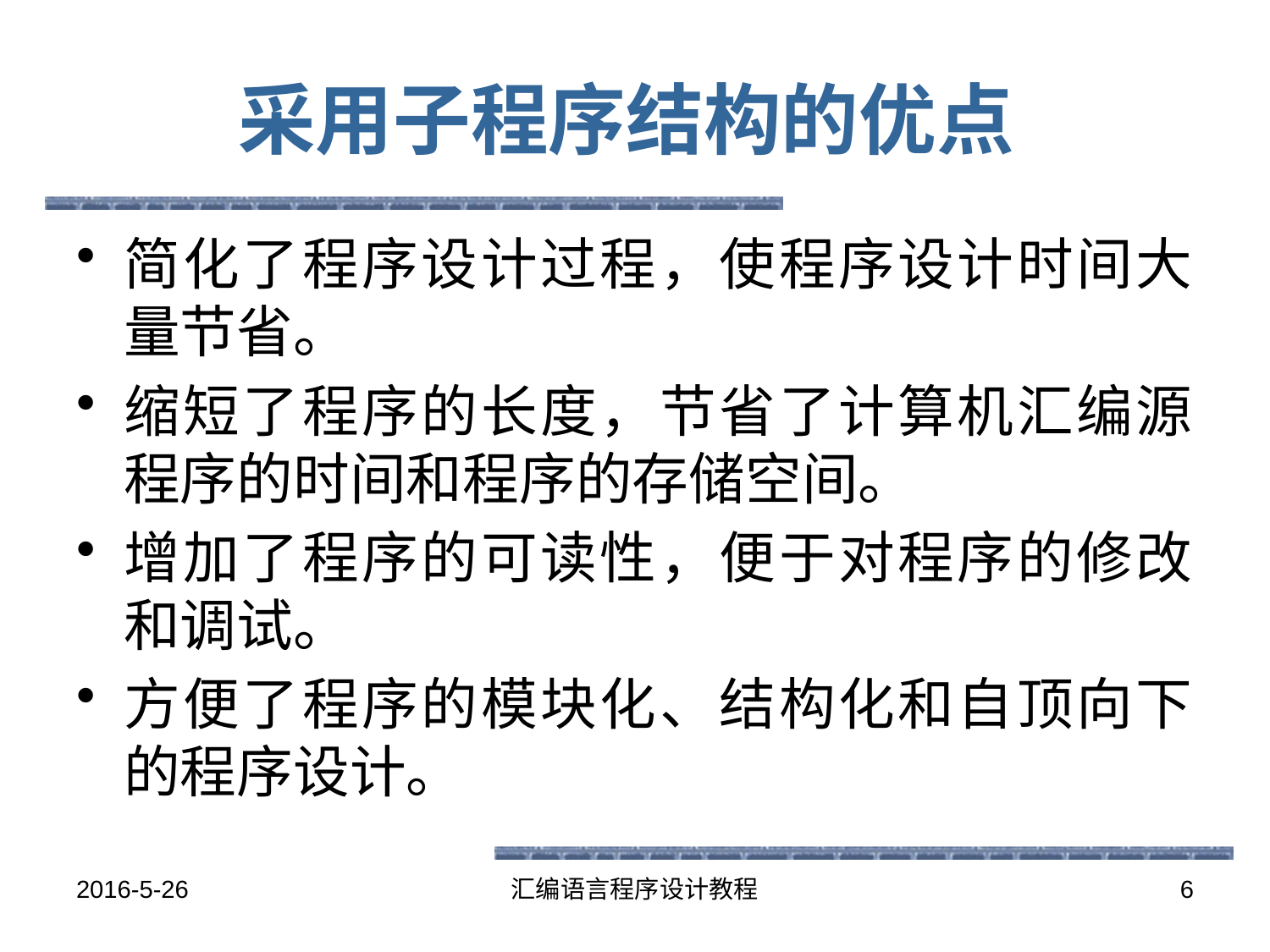

# 采用子程序结构的优点
简化了程序设计过程，使程序设计时间大量节省。
缩短了程序的长度，节省了计算机汇编源程序的时间和程序的存储空间。
增加了程序的可读性，便于对程序的修改和调试。
方便了程序的模块化、结构化和自顶向下的程序设计。
2016-5-26
汇编语言程序设计教程
6